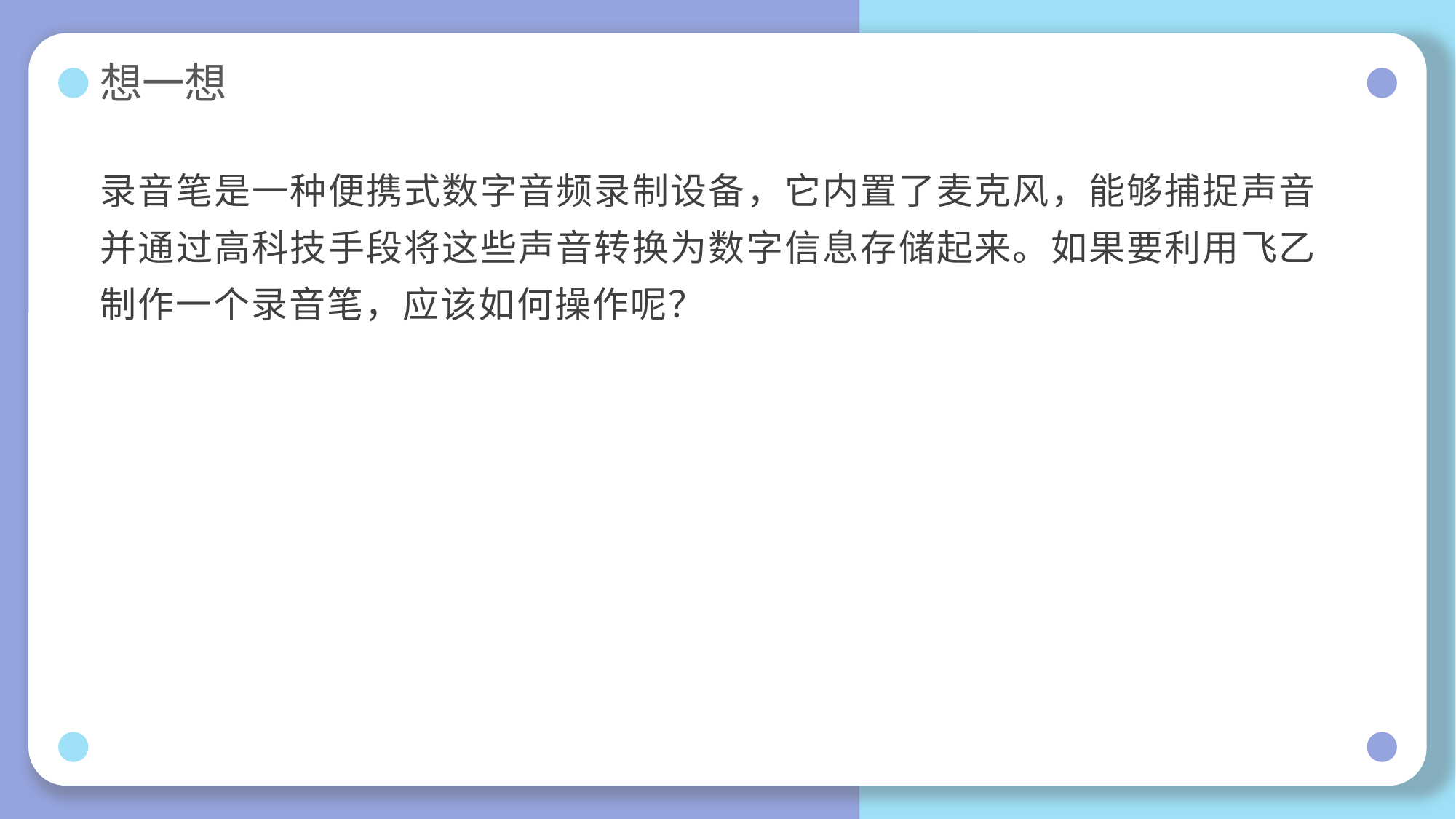

# 想一想
录音笔是一种便携式数字音频录制设备，它内置了麦克风，能够捕捉声音并通过高科技手段将这些声音转换为数字信息存储起来。如果要利用飞乙制作一个录音笔，应该如何操作呢？